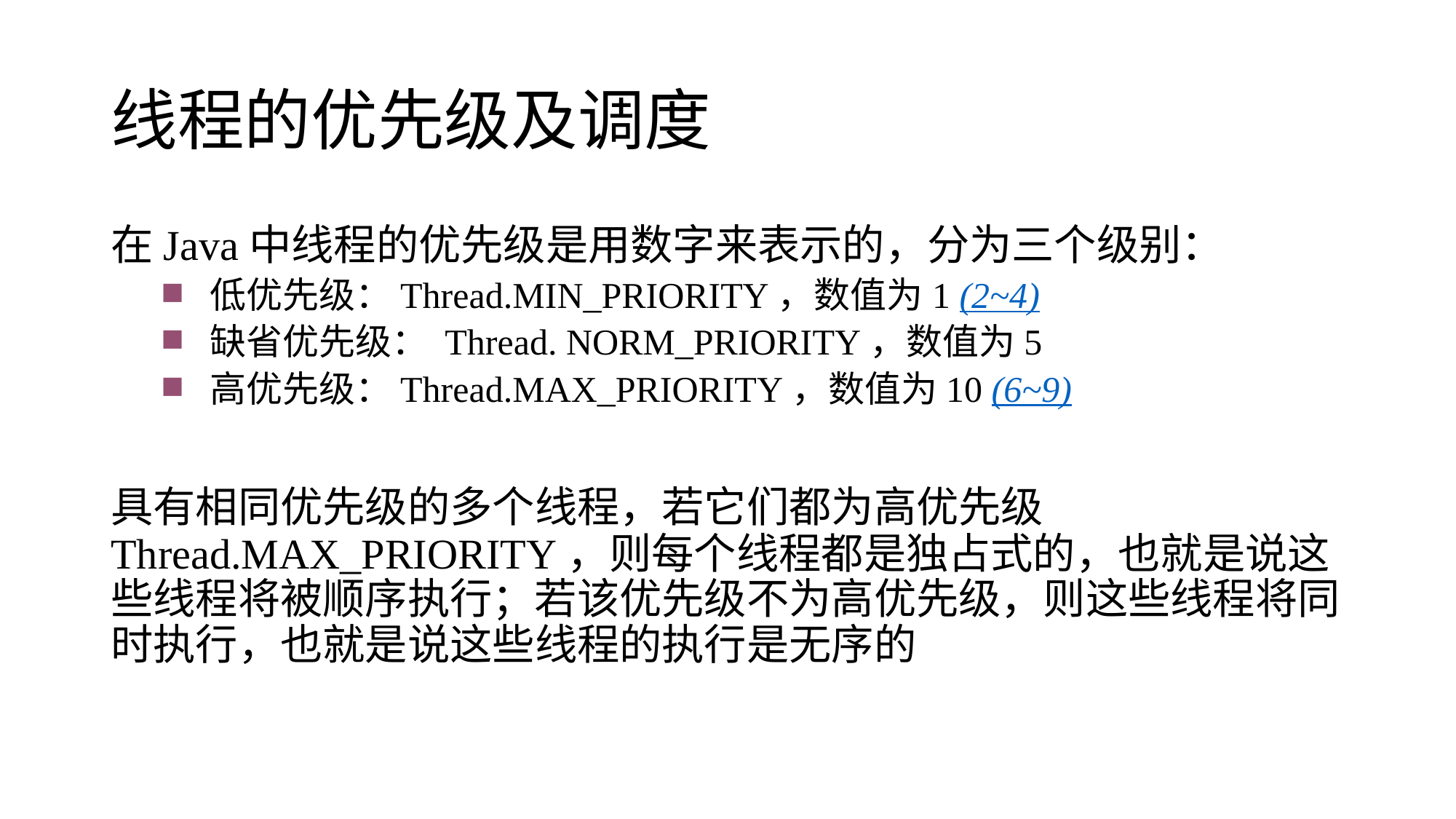

# 线程的优先级及调度
在Java中线程的优先级是用数字来表示的，分为三个级别：
 低优先级：Thread.MIN_PRIORITY，数值为1 (2~4)
 缺省优先级： Thread. NORM_PRIORITY，数值为5
 高优先级：Thread.MAX_PRIORITY，数值为10 (6~9)

具有相同优先级的多个线程，若它们都为高优先级Thread.MAX_PRIORITY，则每个线程都是独占式的，也就是说这些线程将被顺序执行；若该优先级不为高优先级，则这些线程将同时执行，也就是说这些线程的执行是无序的